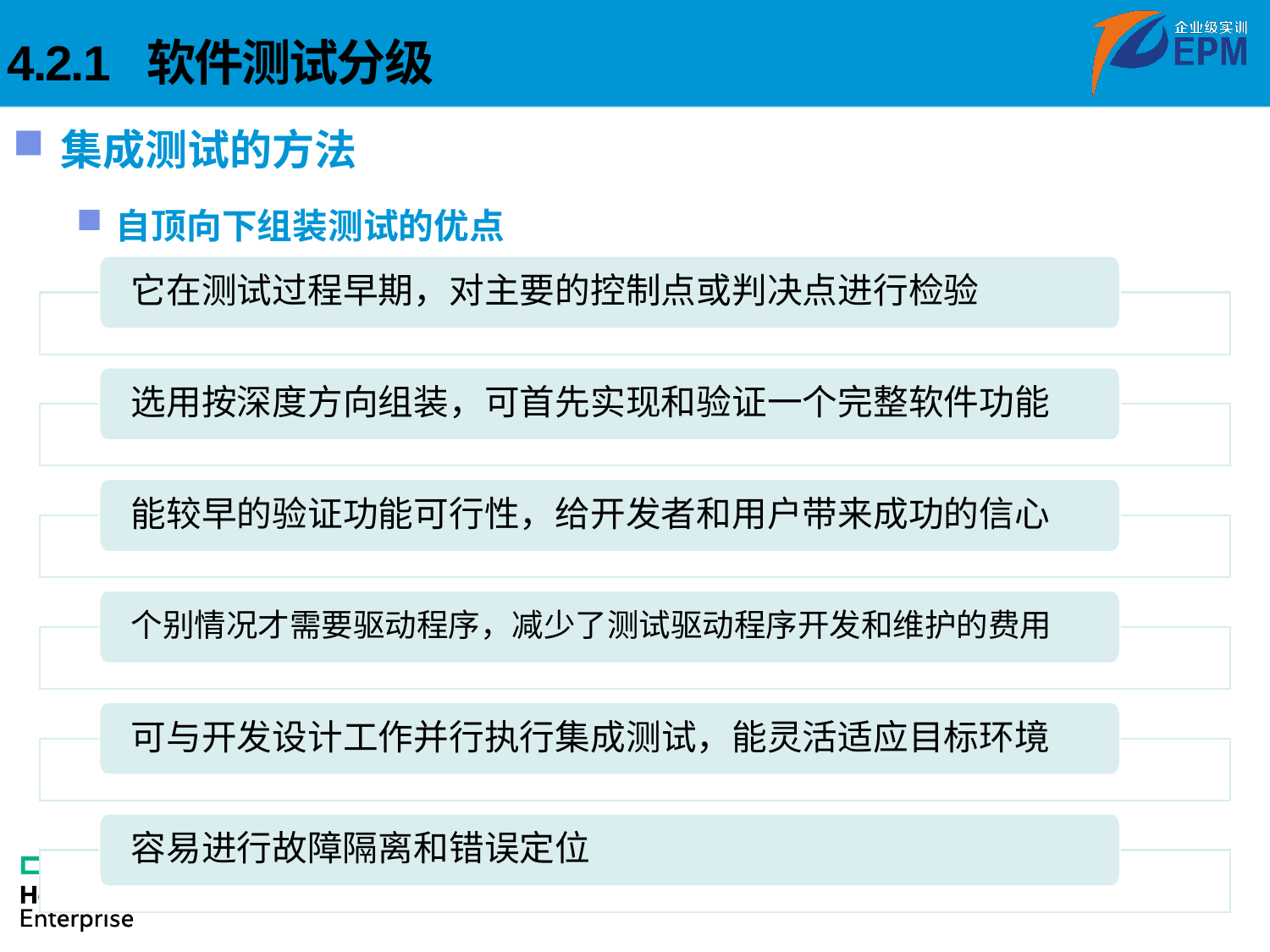

4.2.1  软件测试分级
集成测试的方法
自顶向下组装测试的优点
它在测试过程早期，对主要的控制点或判决点进行检验

选用按深度方向组装，可首先实现和验证一个完整软件功能

能较早的验证功能可行性，给开发者和用户带来成功的信心

个别情况才需要驱动程序，减少了测试驱动程序开发和维护的费用

可与开发设计工作并行执行集成测试，能灵活适应目标环境

容易进行故障隔离和错误定位